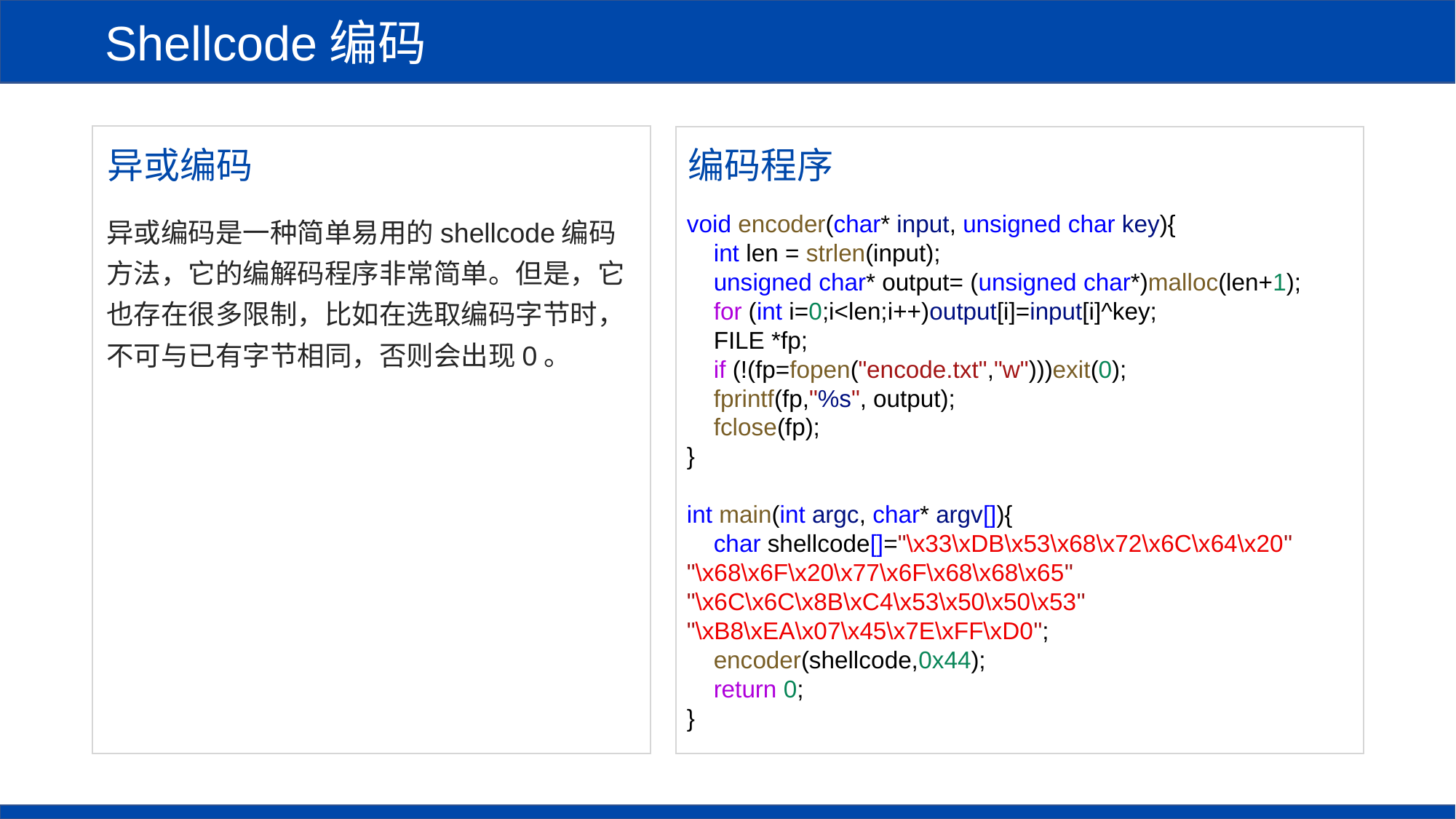

Shellcode编码

异或编码
编码程序
异或编码是一种简单易用的shellcode编码方法，它的编解码程序非常简单。但是，它也存在很多限制，比如在选取编码字节时，不可与已有字节相同，否则会出现0。
void encoder(char* input, unsigned char key){
    int len = strlen(input);
    unsigned char* output= (unsigned char*)malloc(len+1);
    for (int i=0;i<len;i++)output[i]=input[i]^key;
    FILE *fp;
    if (!(fp=fopen("encode.txt","w")))exit(0);
    fprintf(fp,"%s", output);
    fclose(fp);
}
int main(int argc, char* argv[]){
    char shellcode[]="\x33\xDB\x53\x68\x72\x6C\x64\x20"
"\x68\x6F\x20\x77\x6F\x68\x68\x65"
"\x6C\x6C\x8B\xC4\x53\x50\x50\x53"
"\xB8\xEA\x07\x45\x7E\xFF\xD0";
    encoder(shellcode,0x44);
    return 0;
}